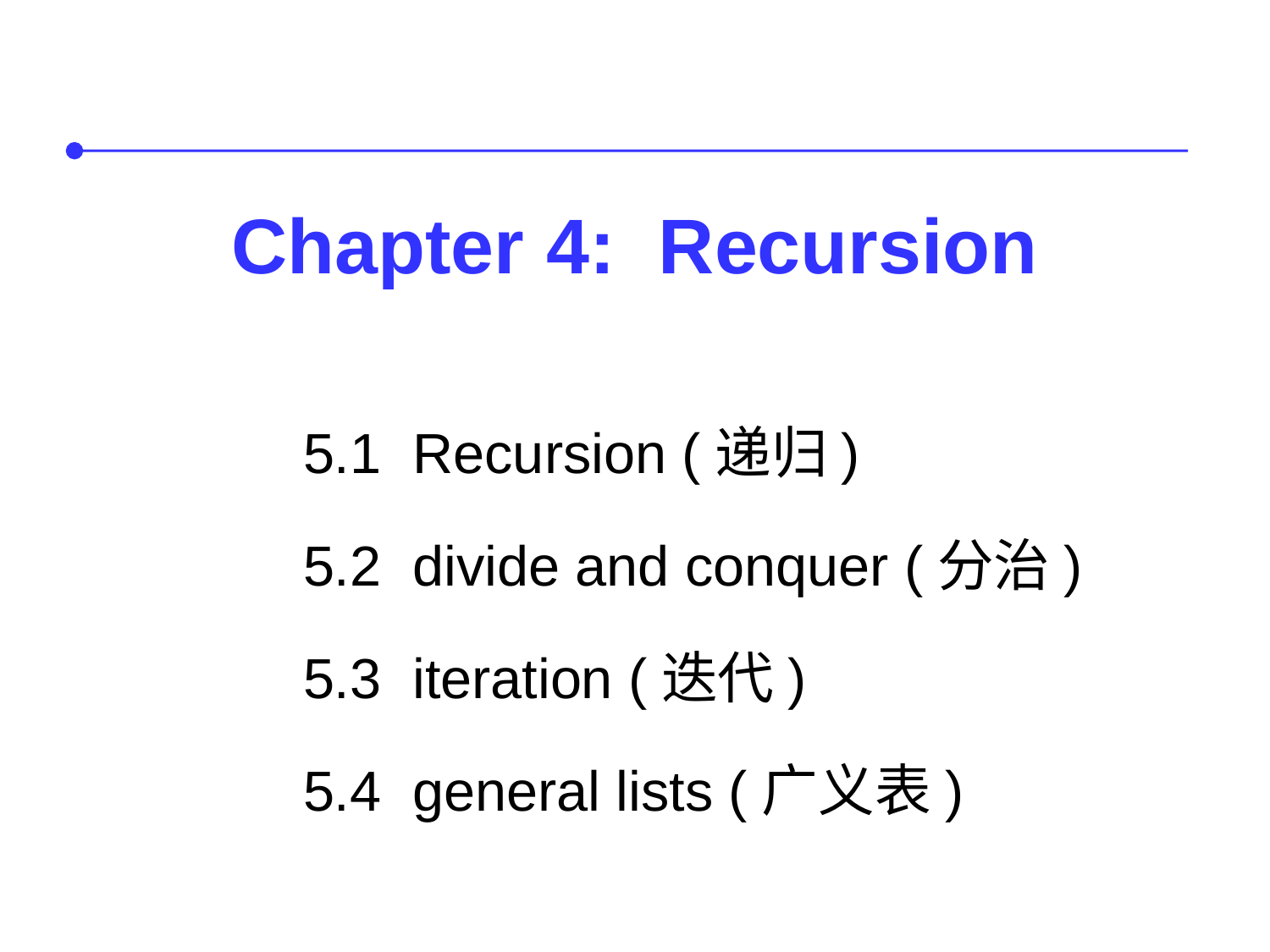

Chapter 4:  Recursion
5.1  Recursion (递归)
5.2  divide and conquer (分治)
5.3  iteration (迭代)
5.4  general lists (广义表)
1